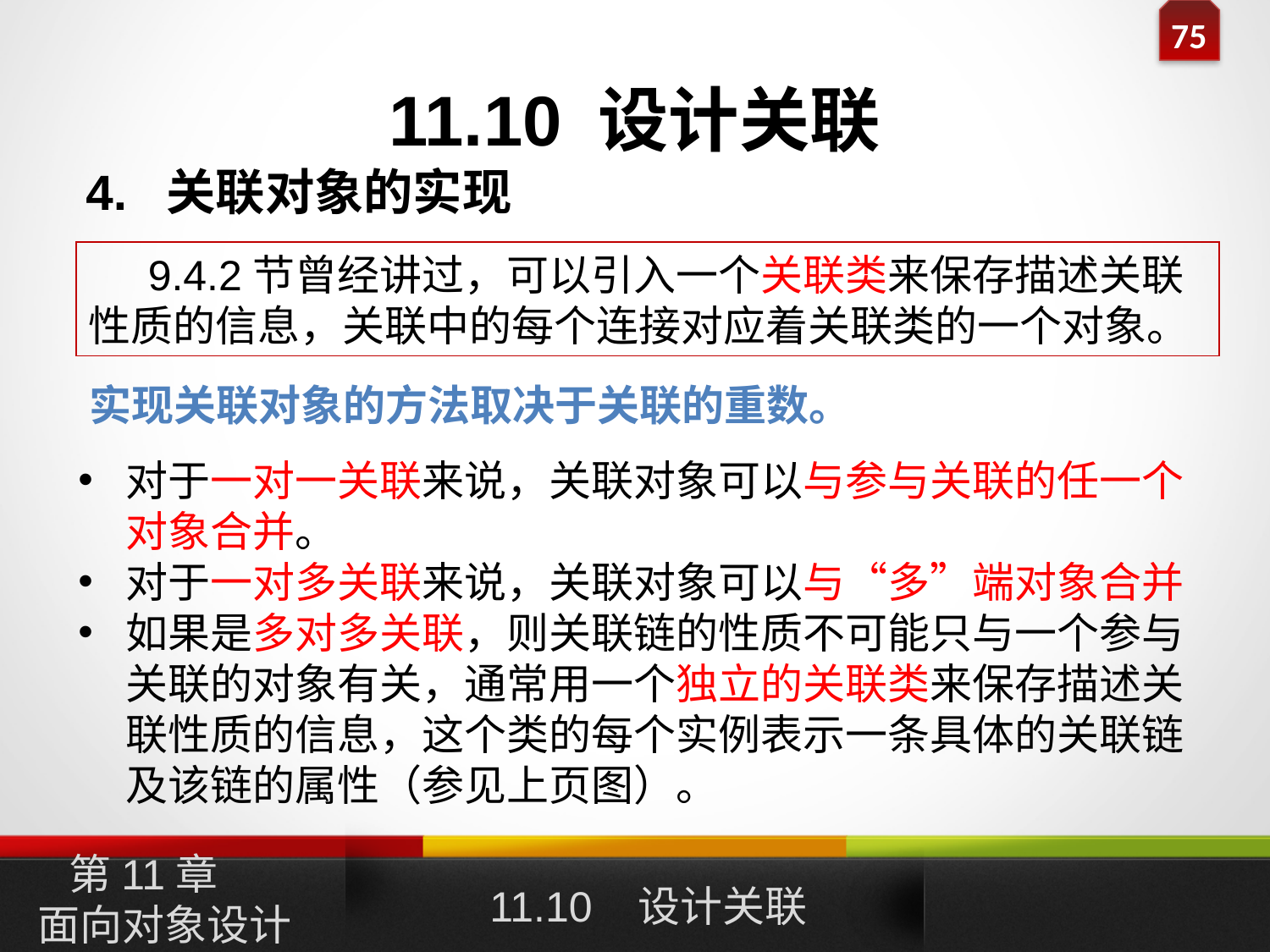

# 11.10 设计关联
4.  关联对象的实现
     9.4.2节曾经讲过，可以引入一个关联类来保存描述关联性质的信息，关联中的每个连接对应着关联类的一个对象。
实现关联对象的方法取决于关联的重数。
对于一对一关联来说，关联对象可以与参与关联的任一个对象合并。
对于一对多关联来说，关联对象可以与“多”端对象合并
如果是多对多关联，则关联链的性质不可能只与一个参与关联的对象有关，通常用一个独立的关联类来保存描述关联性质的信息，这个类的每个实例表示一条具体的关联链及该链的属性（参见上页图）。
11.10   设计关联